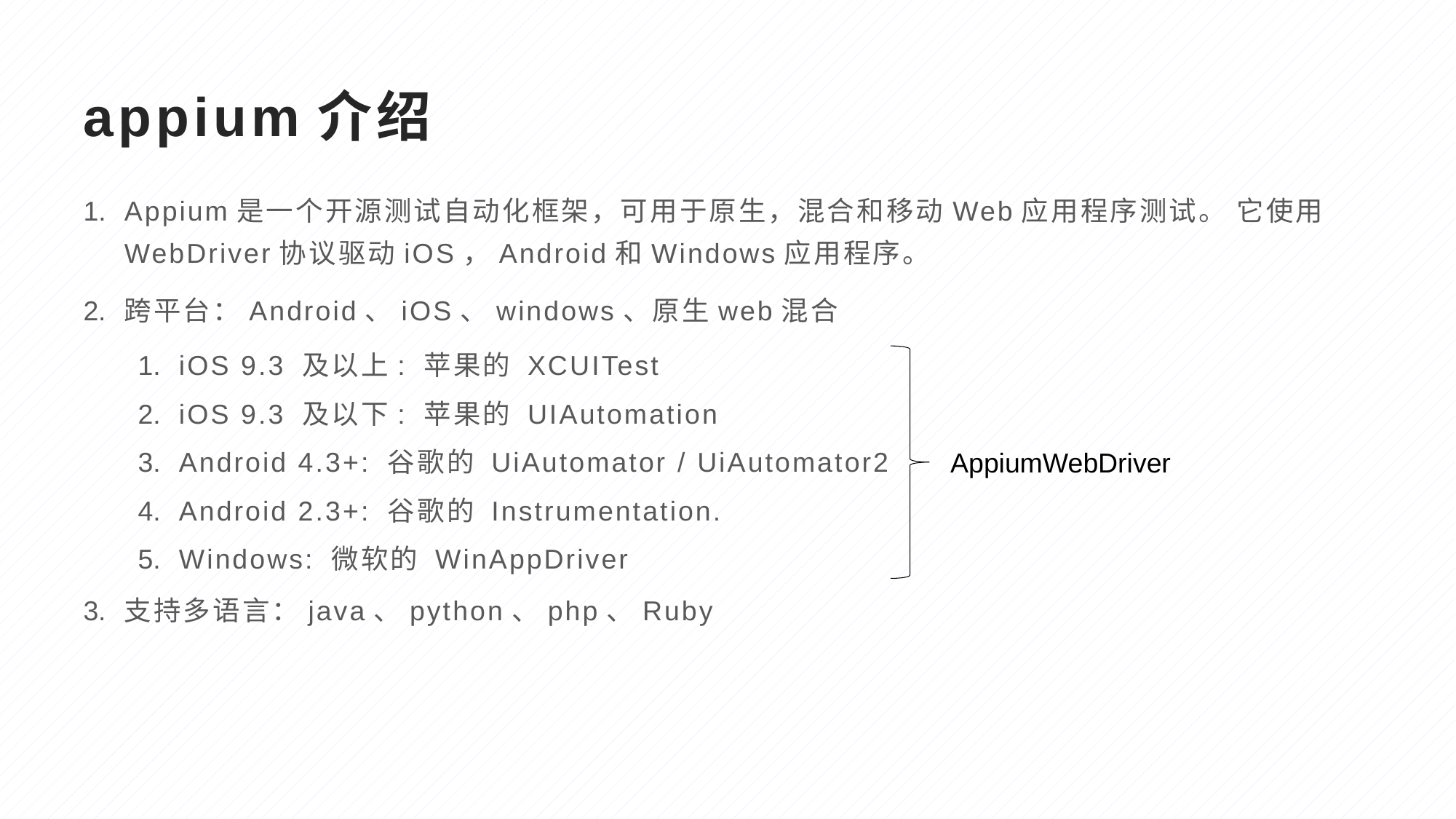

# appium介绍
Appium是一个开源测试自动化框架，可用于原生，混合和移动Web应用程序测试。 它使用WebDriver协议驱动iOS，Android和Windows应用程序。
跨平台：Android、iOS、windows、原生web混合
iOS 9.3 及以上: 苹果的 XCUITest
iOS 9.3 及以下: 苹果的 UIAutomation
Android 4.3+: 谷歌的 UiAutomator / UiAutomator2
Android 2.3+: 谷歌的 Instrumentation.
Windows: 微软的 WinAppDriver
支持多语言：java、python、php、Ruby

AppiumWebDriver